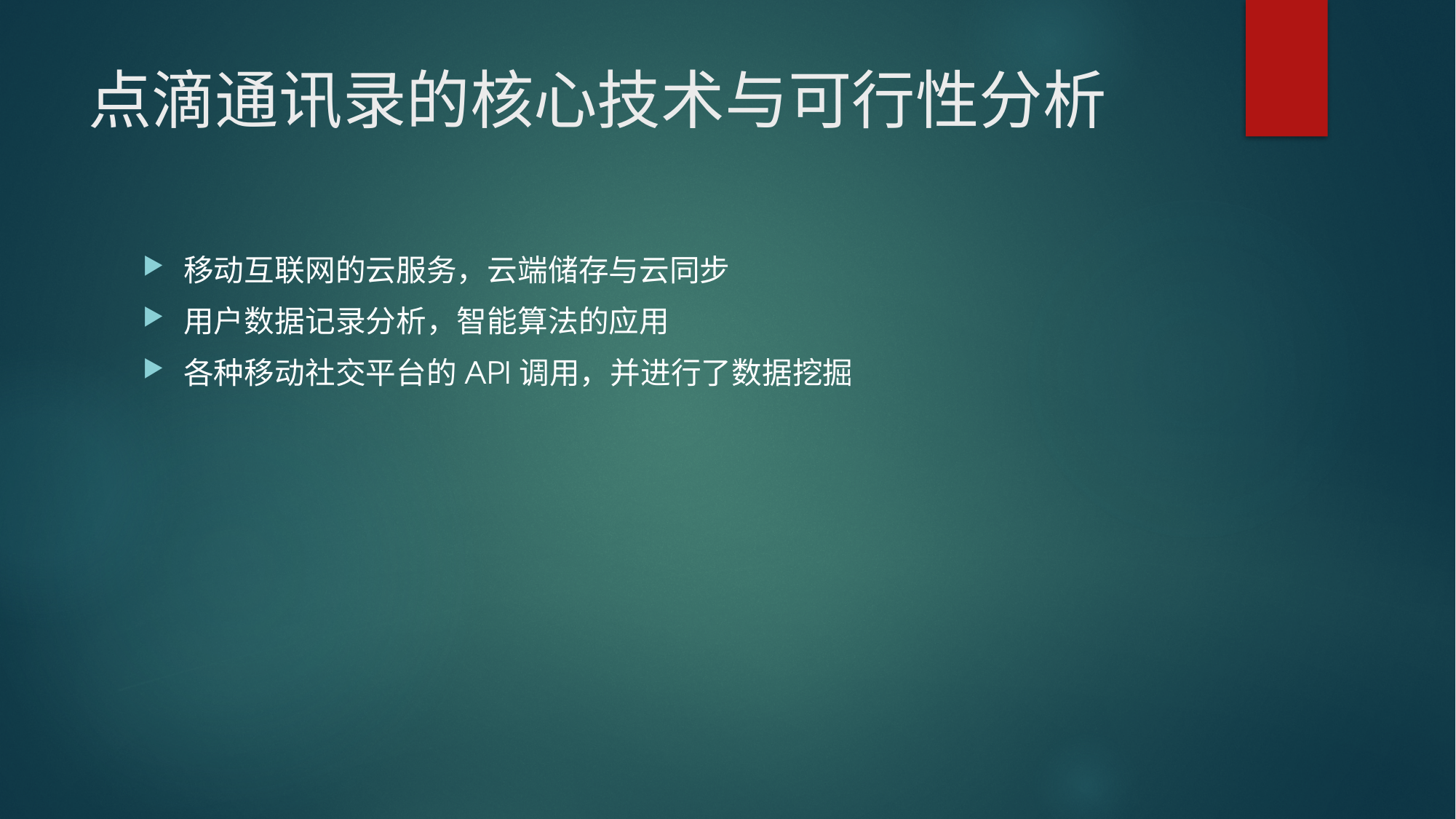

# 点滴通讯录的核心技术与可行性分析
移动互联网的云服务，云端储存与云同步
用户数据记录分析，智能算法的应用
各种移动社交平台的API调用，并进行了数据挖掘